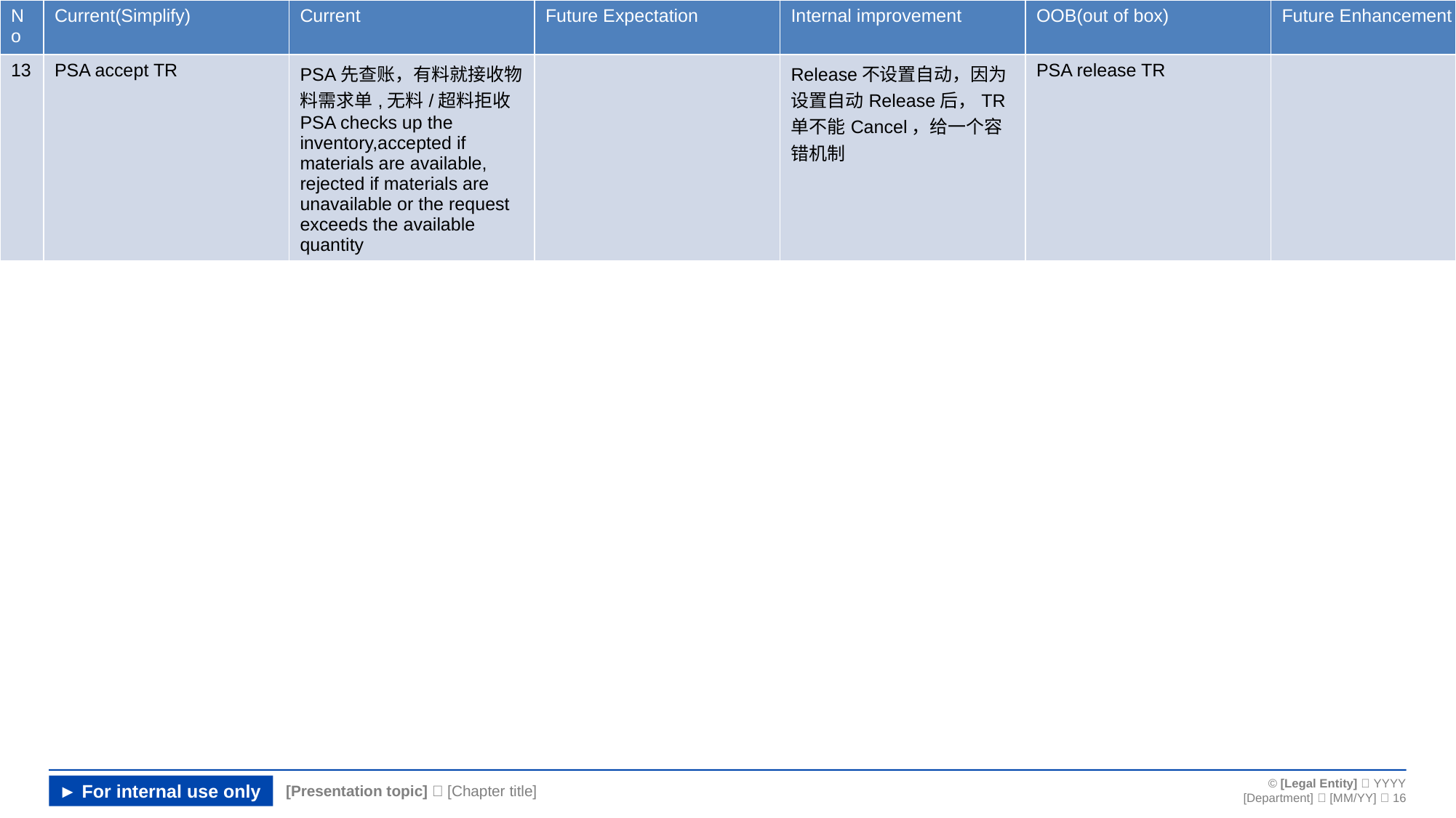

| No | Current(Simplify) | Current | Future Expectation | Internal improvement | OOB(out of box) | Future Enhancement |  |
| --- | --- | --- | --- | --- | --- | --- | --- |
| 13 | PSA accept TR | PSA先查账，有料就接收物料需求单,无料/超料拒收 PSA checks up the inventory,accepted if materials are available, rejected if materials are unavailable or the request exceeds the available quantity |  | Release不设置自动，因为设置自动Release后，TR单不能Cancel，给一个容错机制 | PSA release TR |  |  |
#